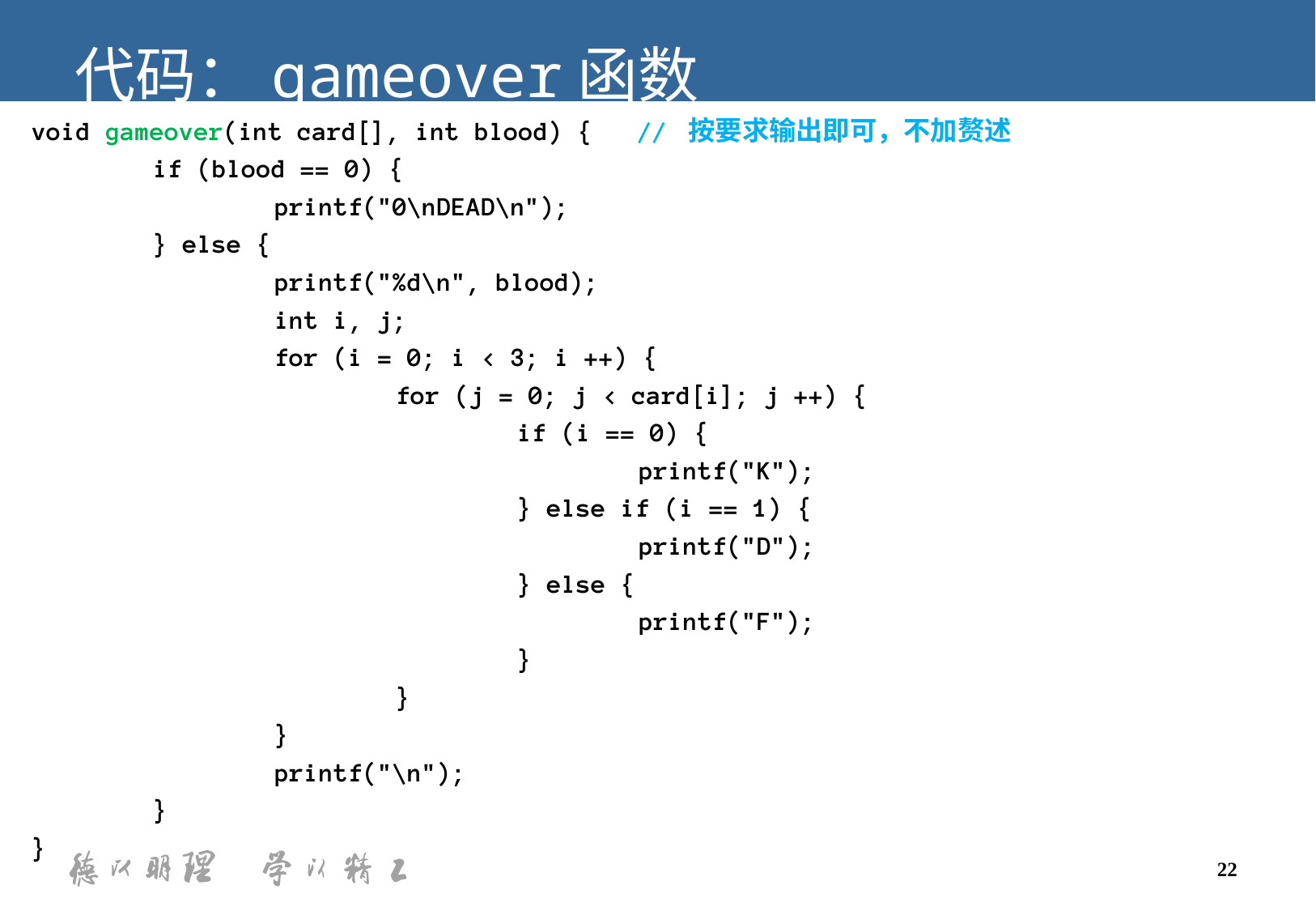

代码：gameover函数
void gameover(int card[], int blood) {   // 按要求输出即可，不加赘述
	if (blood == 0) {
		printf("0\nDEAD\n");
	} else {
		printf("%d\n", blood);
		int i, j;
		for (i = 0; i < 3; i ++) {
			for (j = 0; j < card[i]; j ++) {
				if (i == 0) {
					printf("K");
				} else if (i == 1) {
					printf("D");
				} else {
					printf("F");
				}
			}
		}
		printf("\n");
	}
}

22